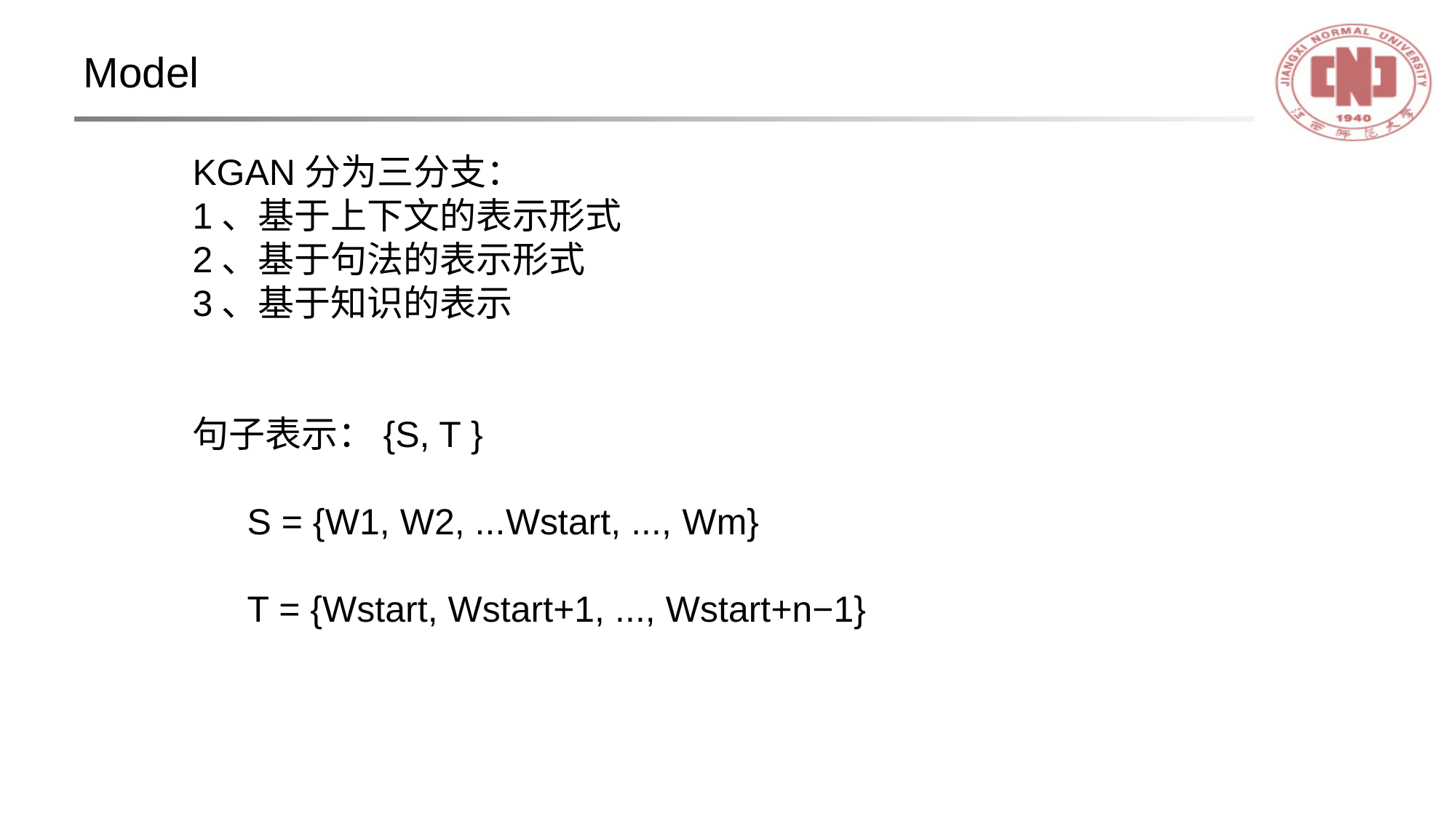

# Model
KGAN分为三分支：
1、基于上下文的表示形式
2、基于句法的表示形式
3、基于知识的表示

句子表示：{S, T }

	S = {W1, W2, ...Wstart, ..., Wm}

	T = {Wstart, Wstart+1, ..., Wstart+n−1}